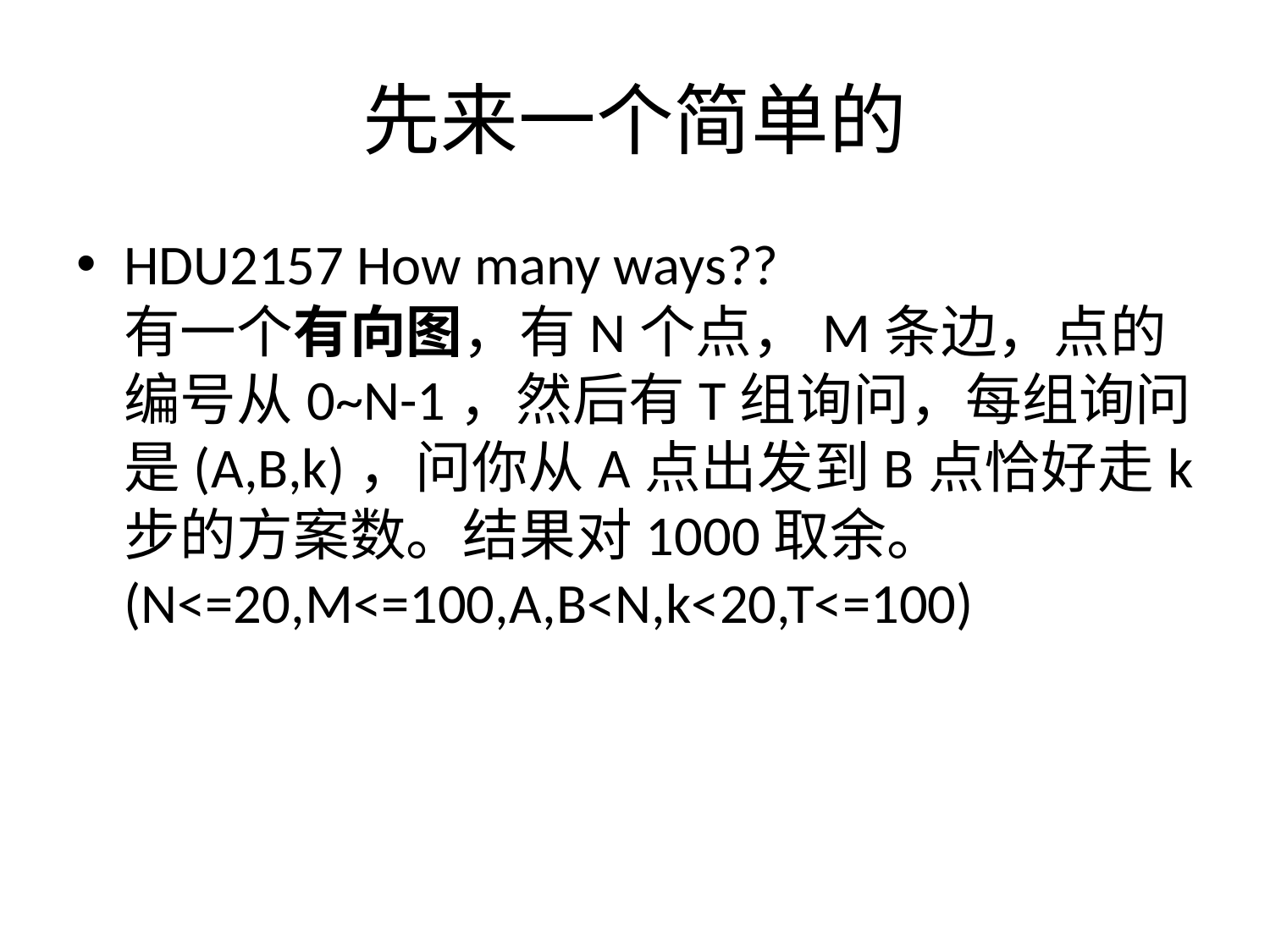

# 先来一个简单的
HDU2157 How many ways??
有一个有向图，有N个点，M条边，点的编号从0~N-1，然后有T组询问，每组询问是(A,B,k)，问你从A点出发到B点恰好走k步的方案数。结果对1000取余。
(N<=20,M<=100,A,B<N,k<20,T<=100)